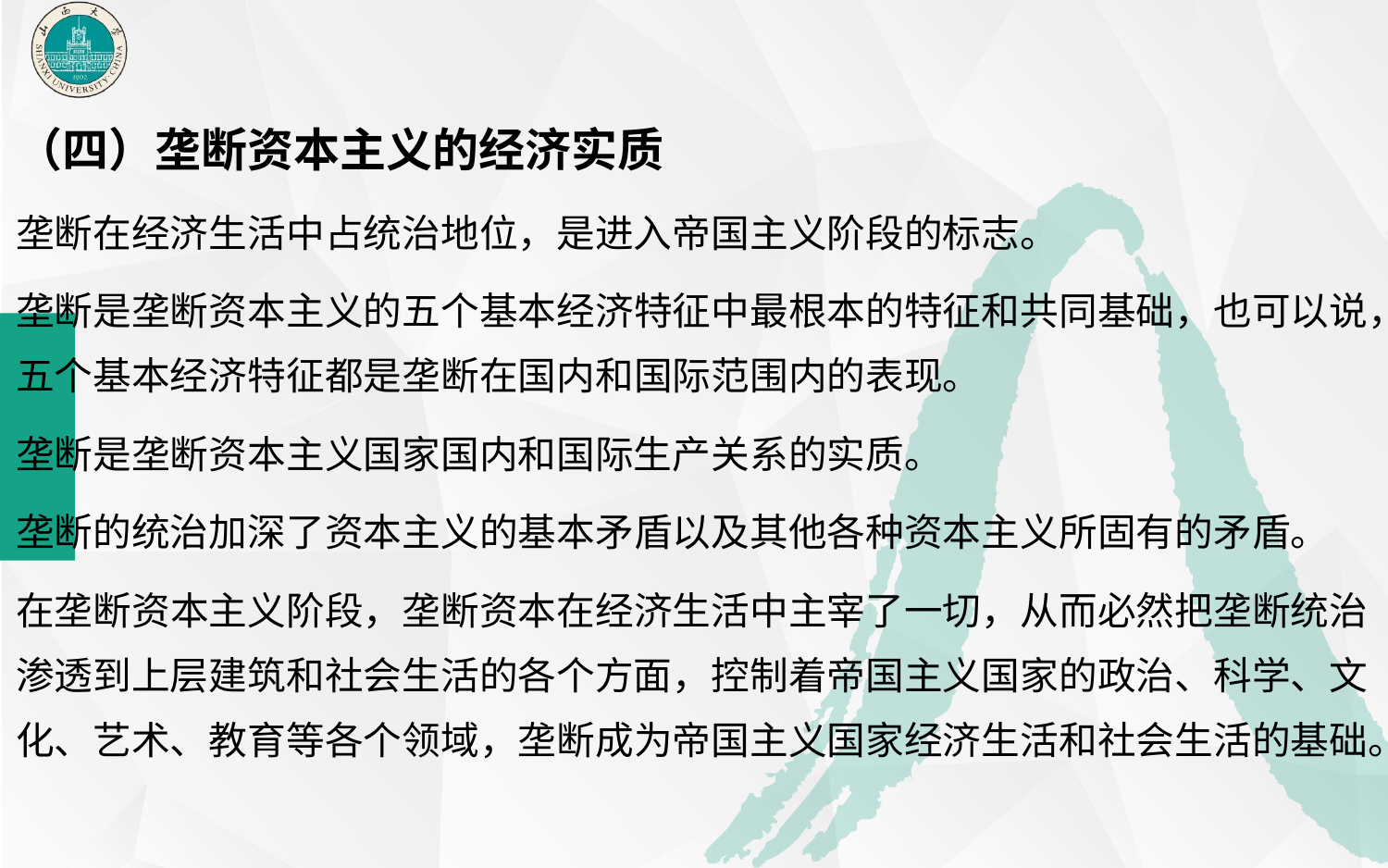

（四）垄断资本主义的经济实质
垄断在经济生活中占统治地位，是进入帝国主义阶段的标志。
垄断是垄断资本主义的五个基本经济特征中最根本的特征和共同基础，也可以说，五个基本经济特征都是垄断在国内和国际范围内的表现。
垄断是垄断资本主义国家国内和国际生产关系的实质。
垄断的统治加深了资本主义的基本矛盾以及其他各种资本主义所固有的矛盾。
在垄断资本主义阶段，垄断资本在经济生活中主宰了一切，从而必然把垄断统治渗透到上层建筑和社会生活的各个方面，控制着帝国主义国家的政治、科学、文化、艺术、教育等各个领域，垄断成为帝国主义国家经济生活和社会生活的基础。